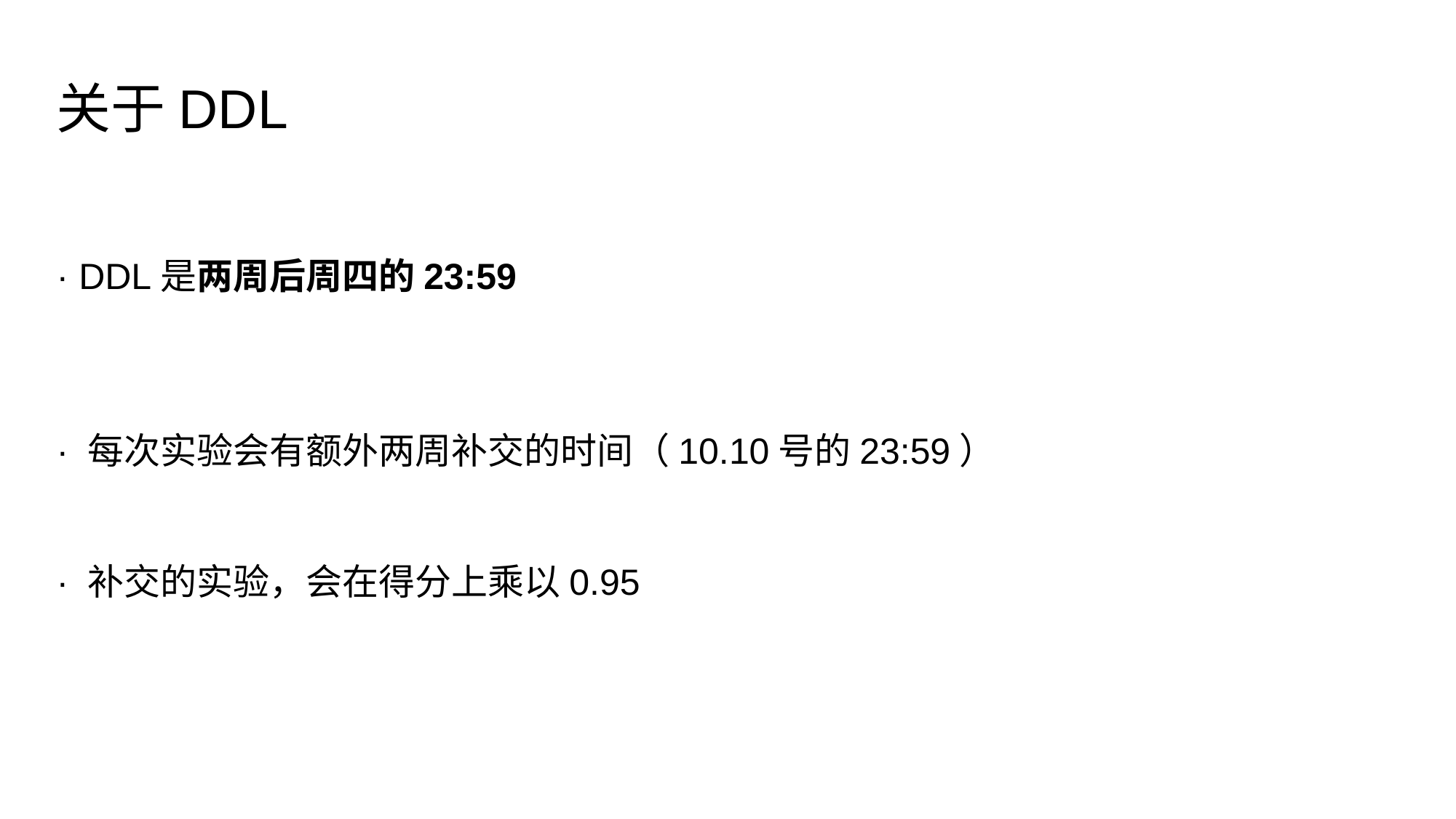

关于DDL
· DDL是两周后周四的23:59

· 每次实验会有额外两周补交的时间（10.10号的23:59）

· 补交的实验，会在得分上乘以0.95